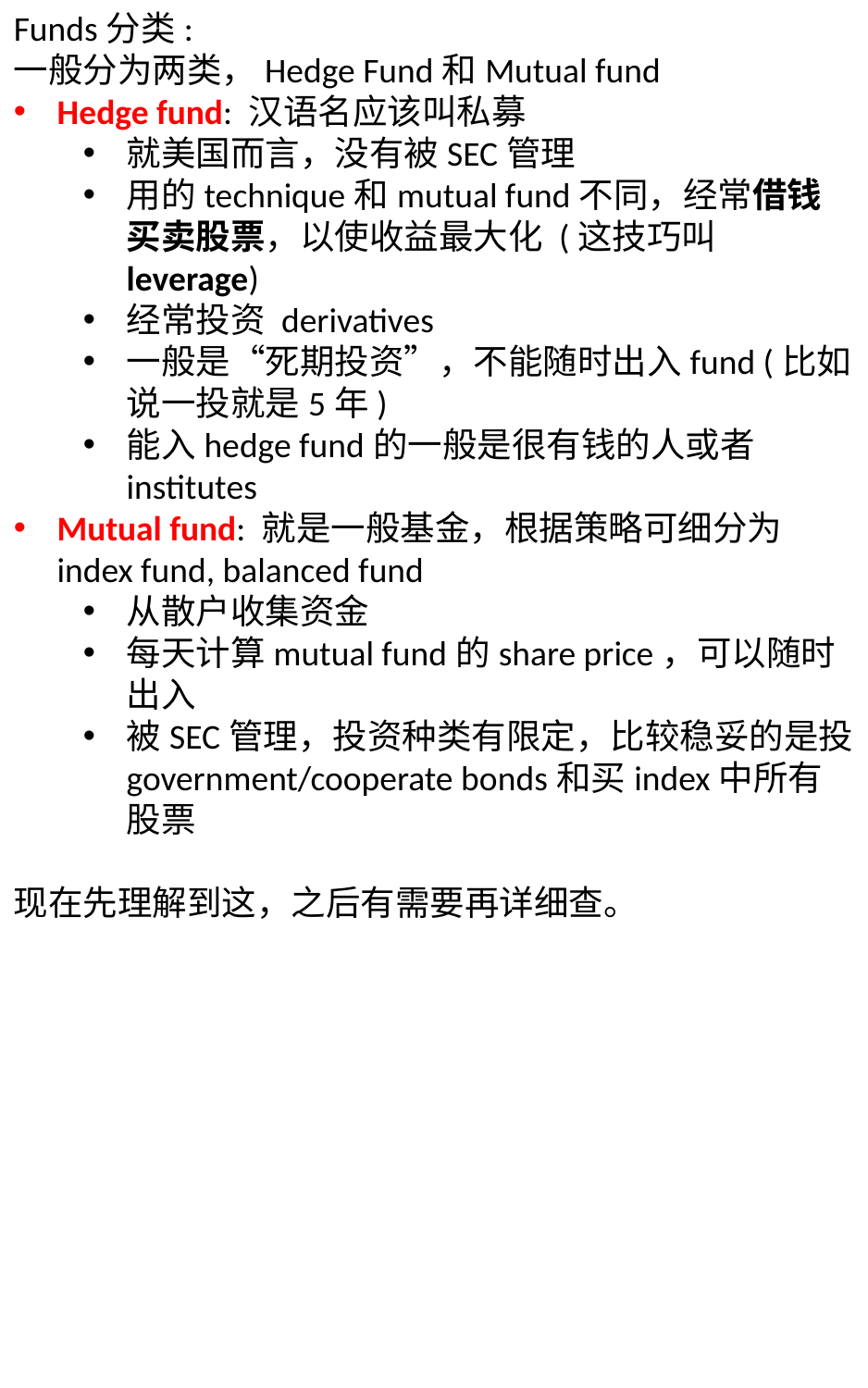

Funds分类:
一般分为两类，Hedge Fund和Mutual fund
Hedge fund: 汉语名应该叫私募
就美国而言，没有被SEC管理
用的technique和mutual fund不同，经常借钱买卖股票，以使收益最大化 (这技巧叫leverage)
经常投资 derivatives
一般是“死期投资”，不能随时出入fund (比如说一投就是5年)
能入hedge fund的一般是很有钱的人或者institutes
Mutual fund: 就是一般基金，根据策略可细分为index fund, balanced fund
从散户收集资金
每天计算mutual fund的share price，可以随时出入
被SEC管理，投资种类有限定，比较稳妥的是投government/cooperate bonds和买index中所有股票

现在先理解到这，之后有需要再详细查。